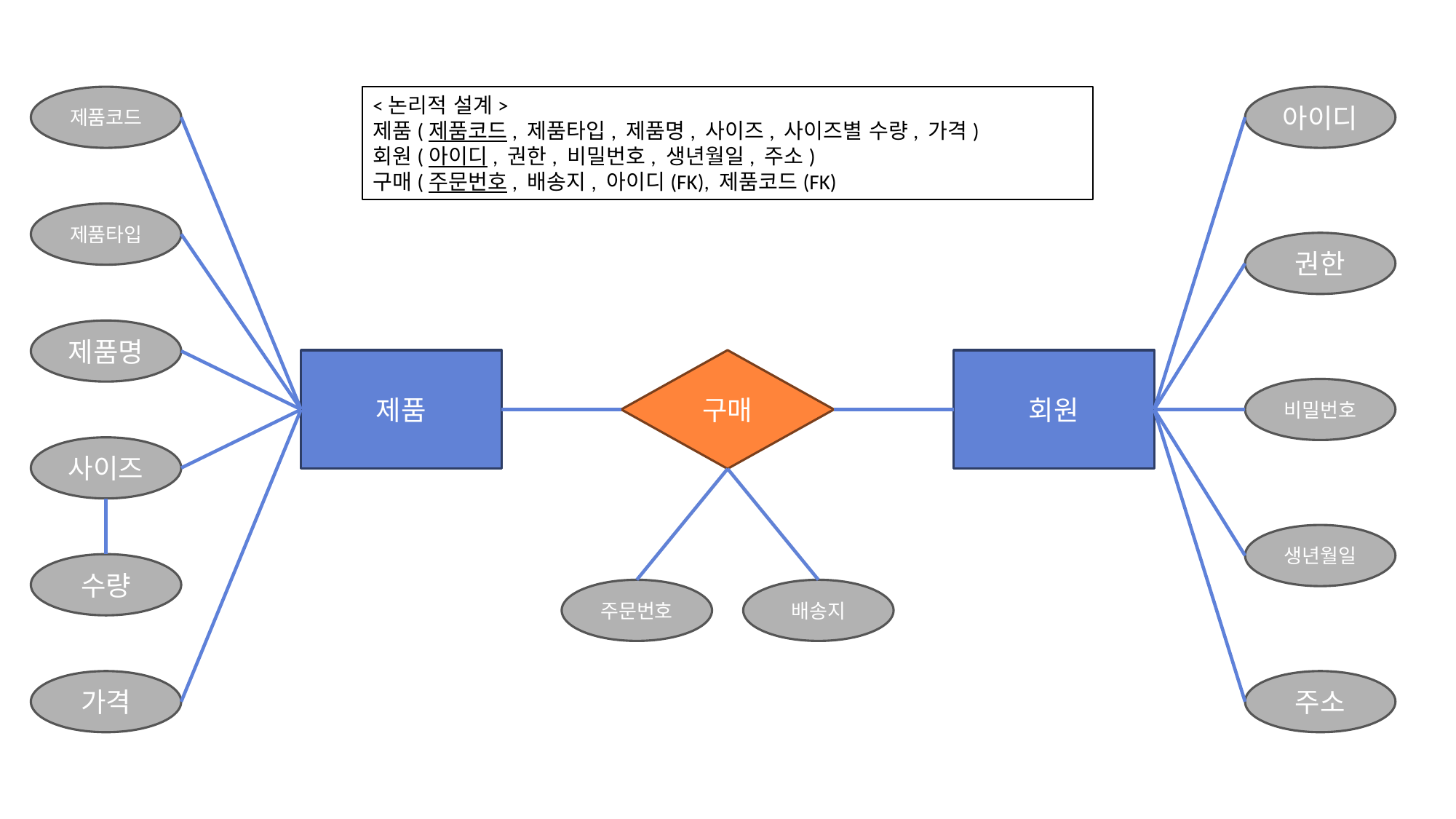

제품코드
제품타입
제품명
사이즈
수량
가격
아이디
권한
비밀번호
생년월일
주소
제품
구매
회원
주문번호
배송지
<논리적 설계>
제품(제품코드, 제품타입, 제품명, 사이즈, 사이즈별 수량, 가격)
회원(아이디, 권한, 비밀번호, 생년월일, 주소)
구매(주문번호, 배송지, 아이디(FK), 제품코드(FK)